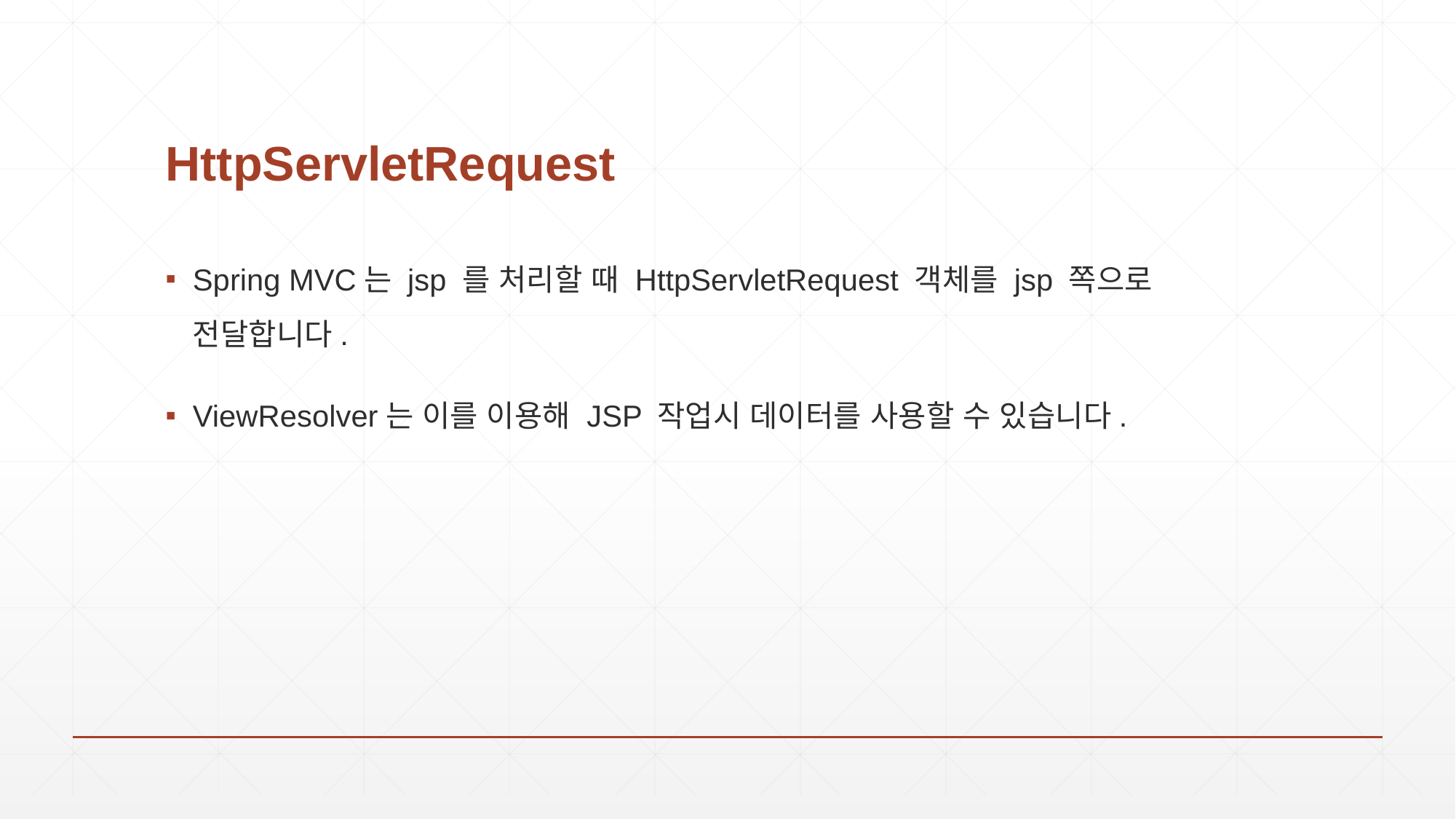

# HttpServletRequest
Spring MVC는 jsp 를 처리할 때 HttpServletRequest 객체를 jsp 쪽으로 전달합니다.
ViewResolver는 이를 이용해 JSP 작업시 데이터를 사용할 수 있습니다.